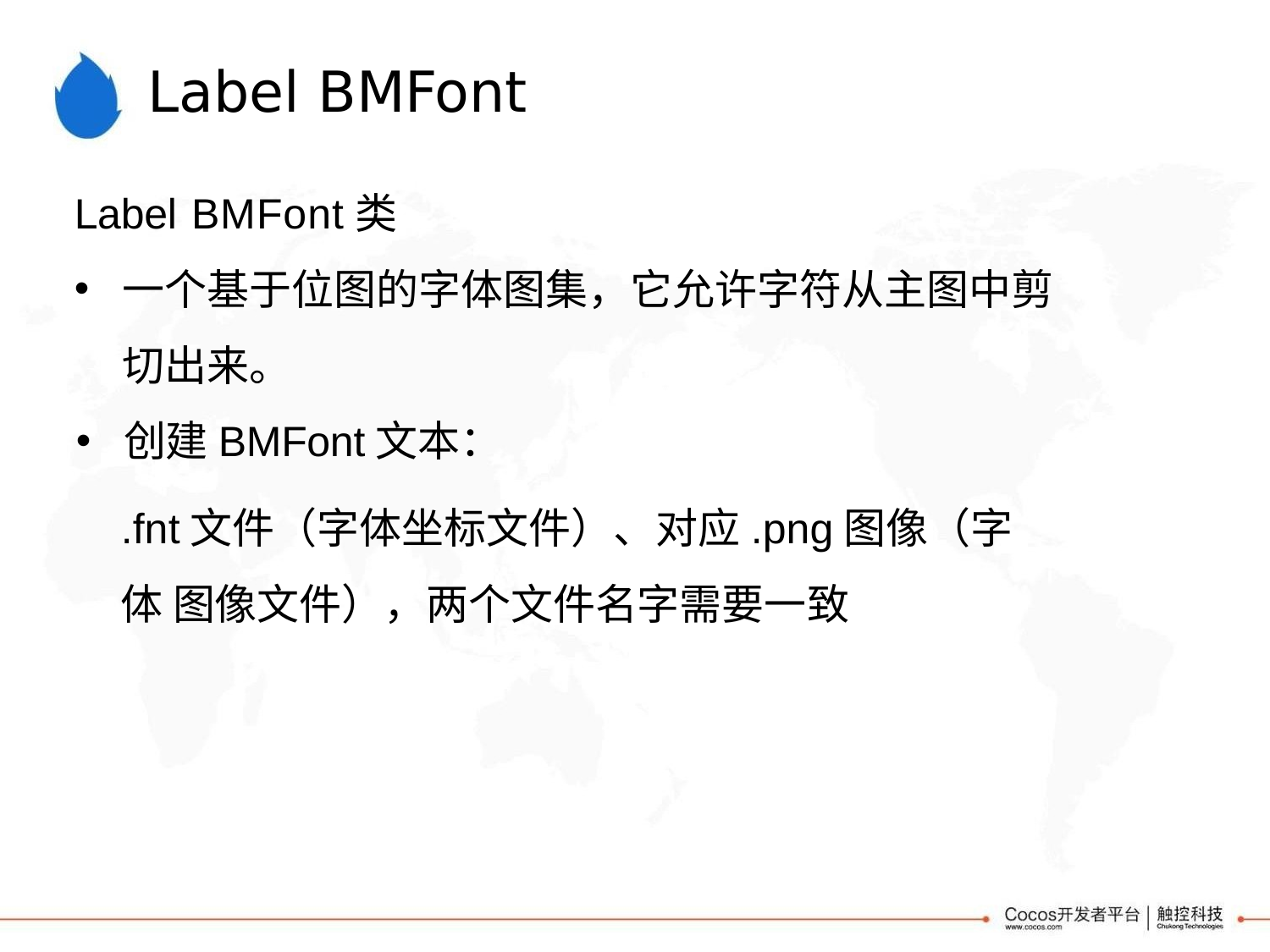

# Label BMFont
Label BMFont类
一个基于位图的字体图集，它允许字符从主图中剪 切出来。
创建BMFont文本：
.fnt文件（字体坐标文件）、对应.png图像（字体 图像文件），两个文件名字需要一致